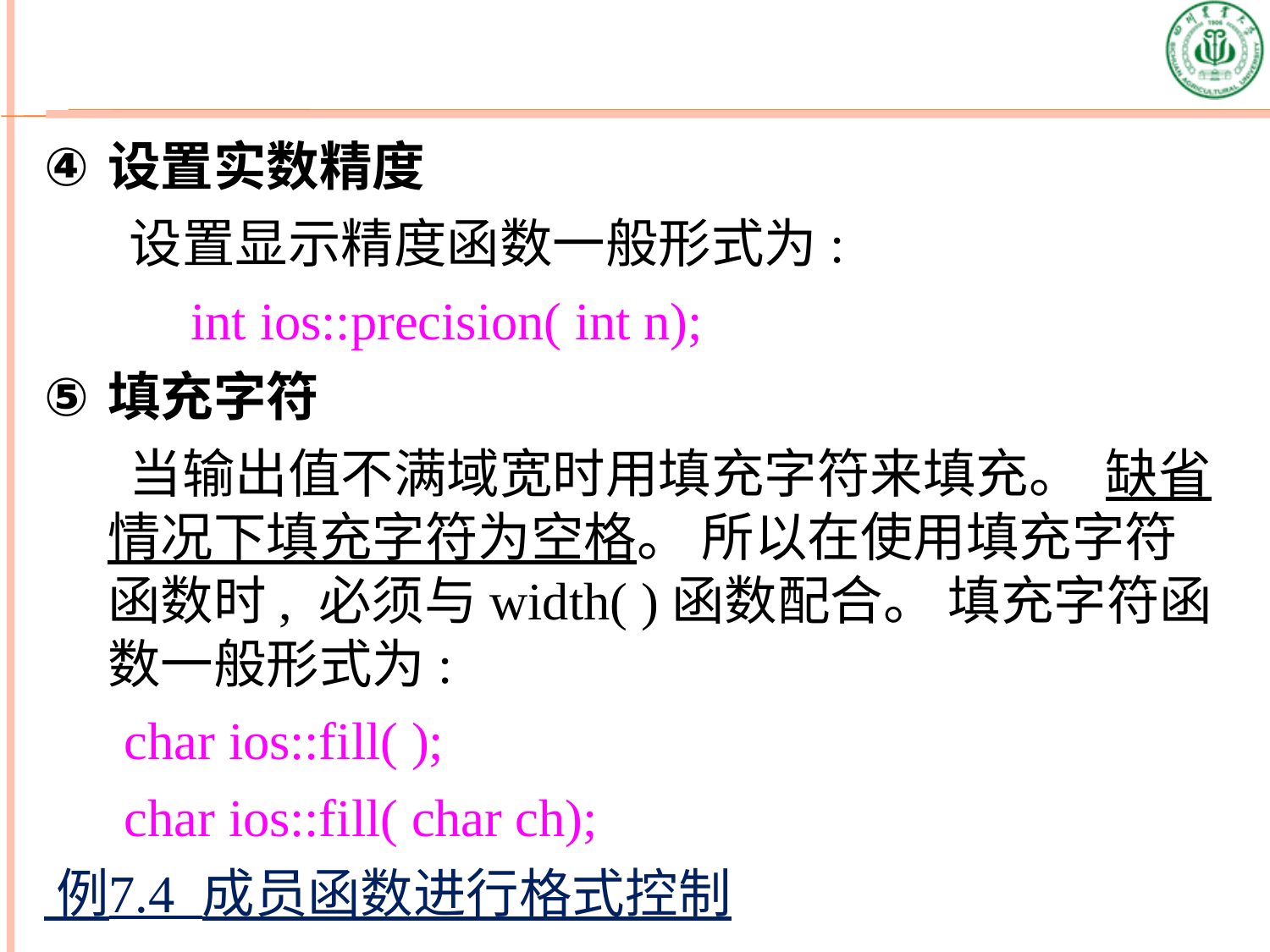

设置实数精度
      设置显示精度函数一般形式为:
           int ios::precision( int n);
填充字符
      当输出值不满域宽时用填充字符来填充。  缺省情况下填充字符为空格。 所以在使用填充字符函数时, 必须与width( )函数配合。 填充字符函数一般形式为:
      char ios::fill( );
      char ios::fill( char ch);
 例7.4  成员函数进行格式控制